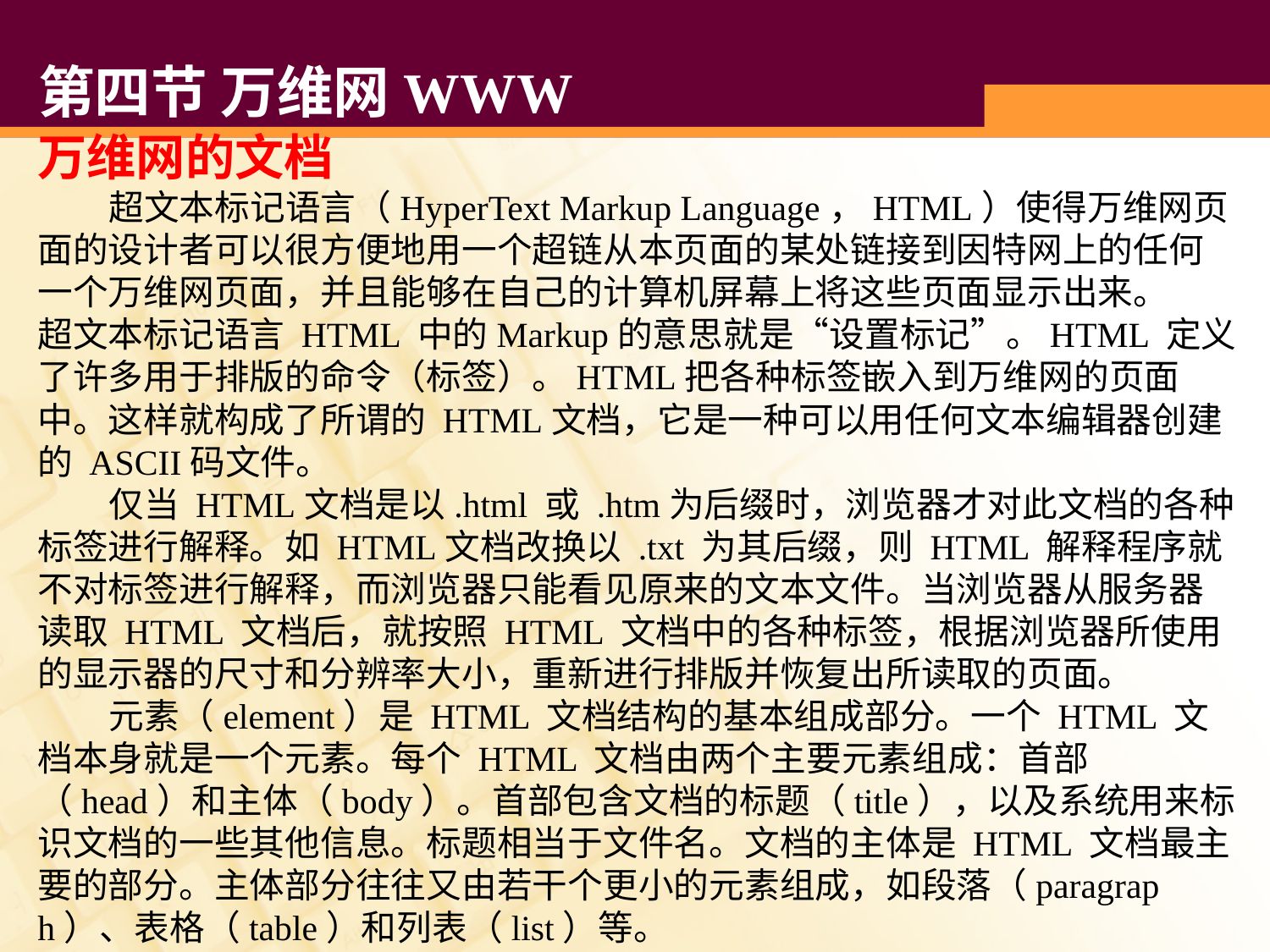

# 第四节 万维网WWW
万维网的文档
        超文本标记语言（HyperText Markup Language，HTML）使得万维网页面的设计者可以很方便地用一个超链从本页面的某处链接到因特网上的任何一个万维网页面，并且能够在自己的计算机屏幕上将这些页面显示出来。
超文本标记语言 HTML 中的Markup的意思就是“设置标记”。HTML 定义了许多用于排版的命令（标签）。HTML把各种标签嵌入到万维网的页面中。这样就构成了所谓的 HTML文档，它是一种可以用任何文本编辑器创建的 ASCII码文件。
        仅当 HTML文档是以.html 或 .htm为后缀时，浏览器才对此文档的各种标签进行解释。如 HTML文档改换以 .txt 为其后缀，则 HTML 解释程序就不对标签进行解释，而浏览器只能看见原来的文本文件。当浏览器从服务器读取 HTML 文档后，就按照 HTML 文档中的各种标签，根据浏览器所使用的显示器的尺寸和分辨率大小，重新进行排版并恢复出所读取的页面。
        元素（element）是 HTML 文档结构的基本组成部分。一个 HTML 文档本身就是一个元素。每个 HTML 文档由两个主要元素组成：首部（head）和主体（body）。首部包含文档的标题（title），以及系统用来标识文档的一些其他信息。标题相当于文件名。文档的主体是 HTML 文档最主要的部分。主体部分往往又由若干个更小的元素组成，如段落（paragraph）、表格（table）和列表（list）等。